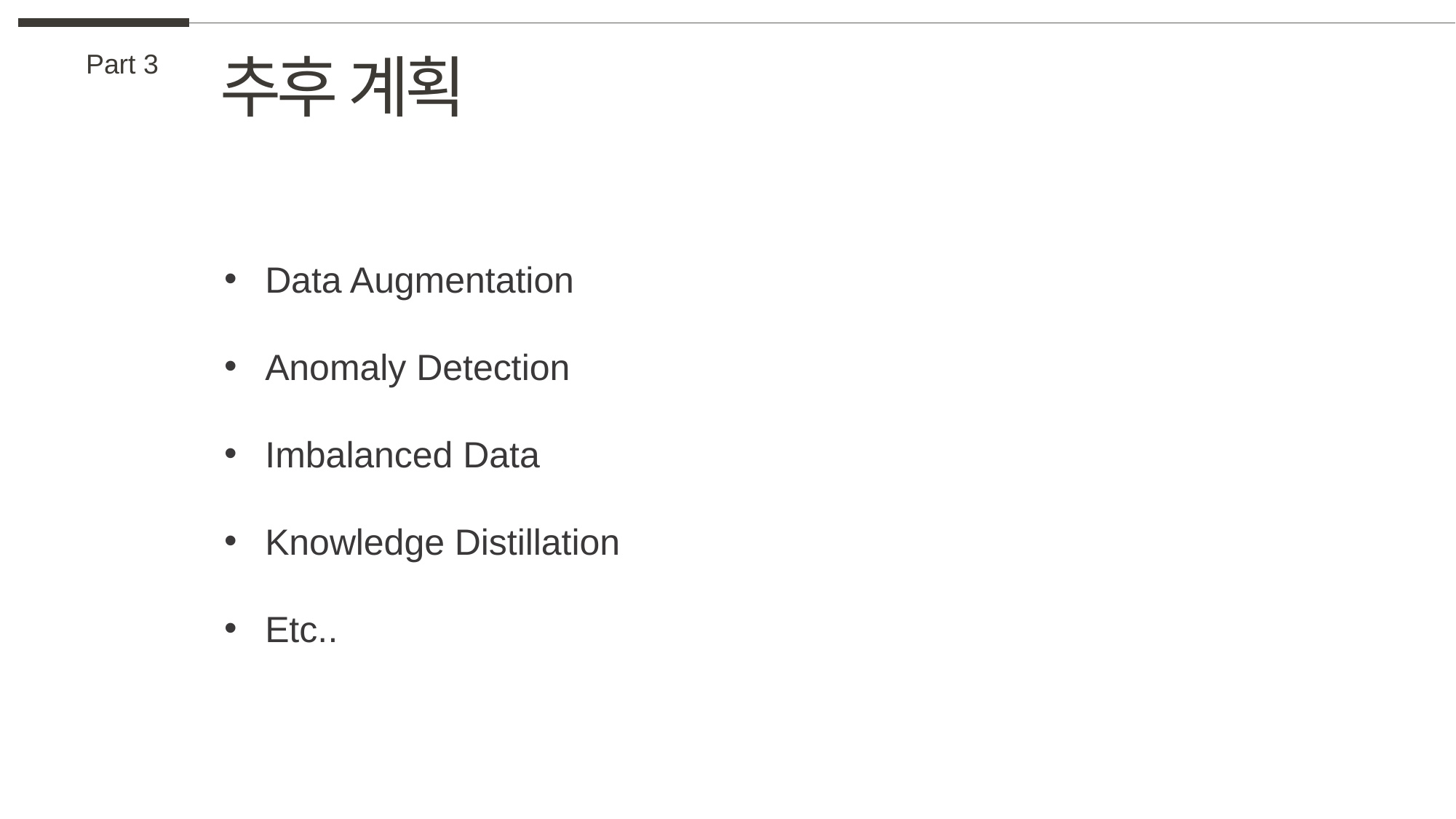

추후 계획
Part 3
Data Augmentation
Anomaly Detection
Imbalanced Data
Knowledge Distillation
Etc..